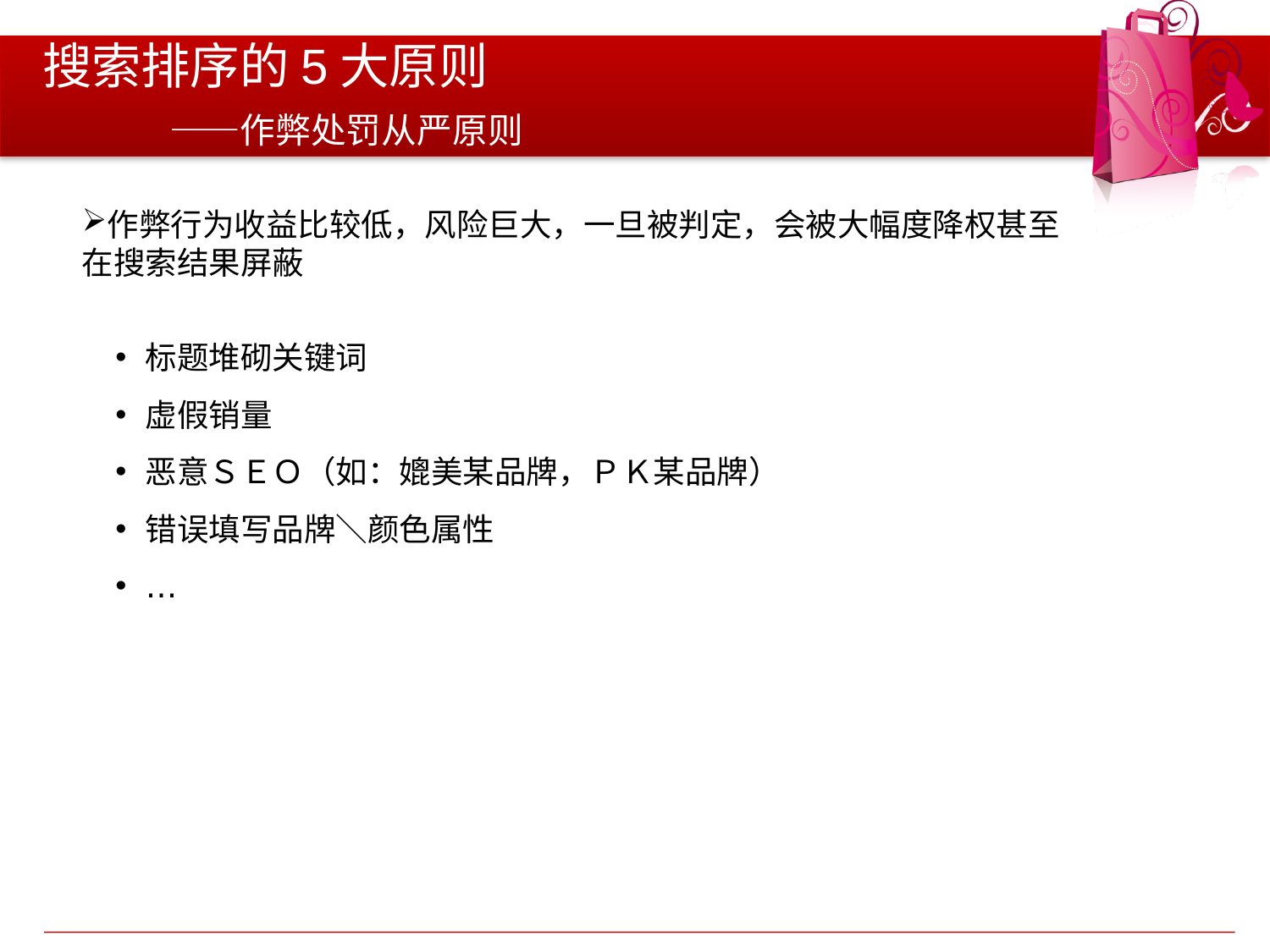

# 搜索排序的5大原则 ——作弊处罚从严原则

作弊行为收益比较低，风险巨大，一旦被判定，会被大幅度降权甚至在搜索结果屏蔽

标题堆砌关键词
虚假销量
恶意ＳＥＯ（如：媲美某品牌，ＰＫ某品牌）
错误填写品牌＼颜色属性
…